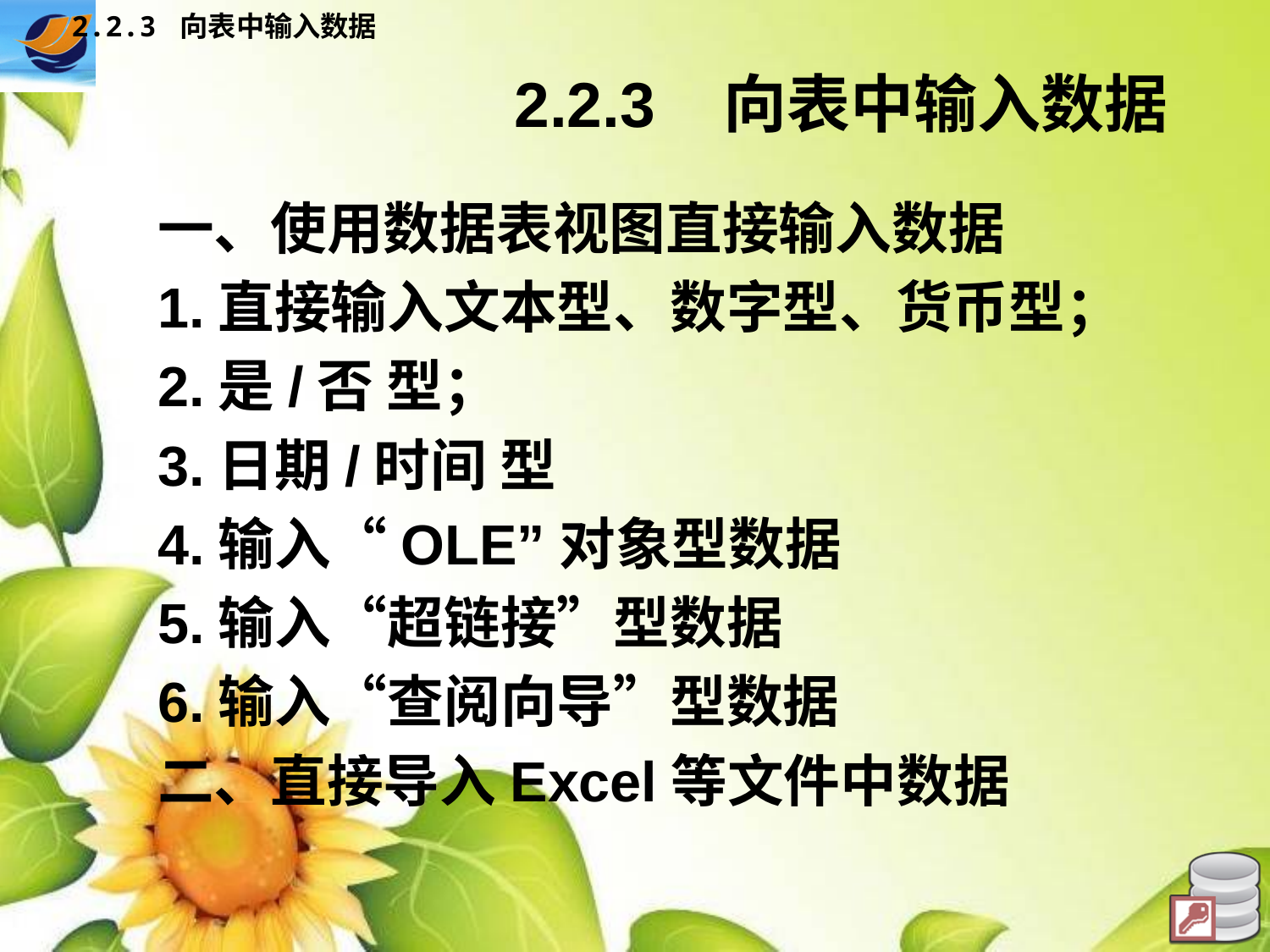

2.2.3 向表中输入数据
# 2.2.3   向表中输入数据
一、使用数据表视图直接输入数据
1.直接输入文本型、数字型、货币型；
2.是/否 型；
3.日期/时间 型
4.输入“OLE”对象型数据
5.输入“超链接”型数据
6.输入“查阅向导”型数据
二、直接导入Excel等文件中数据